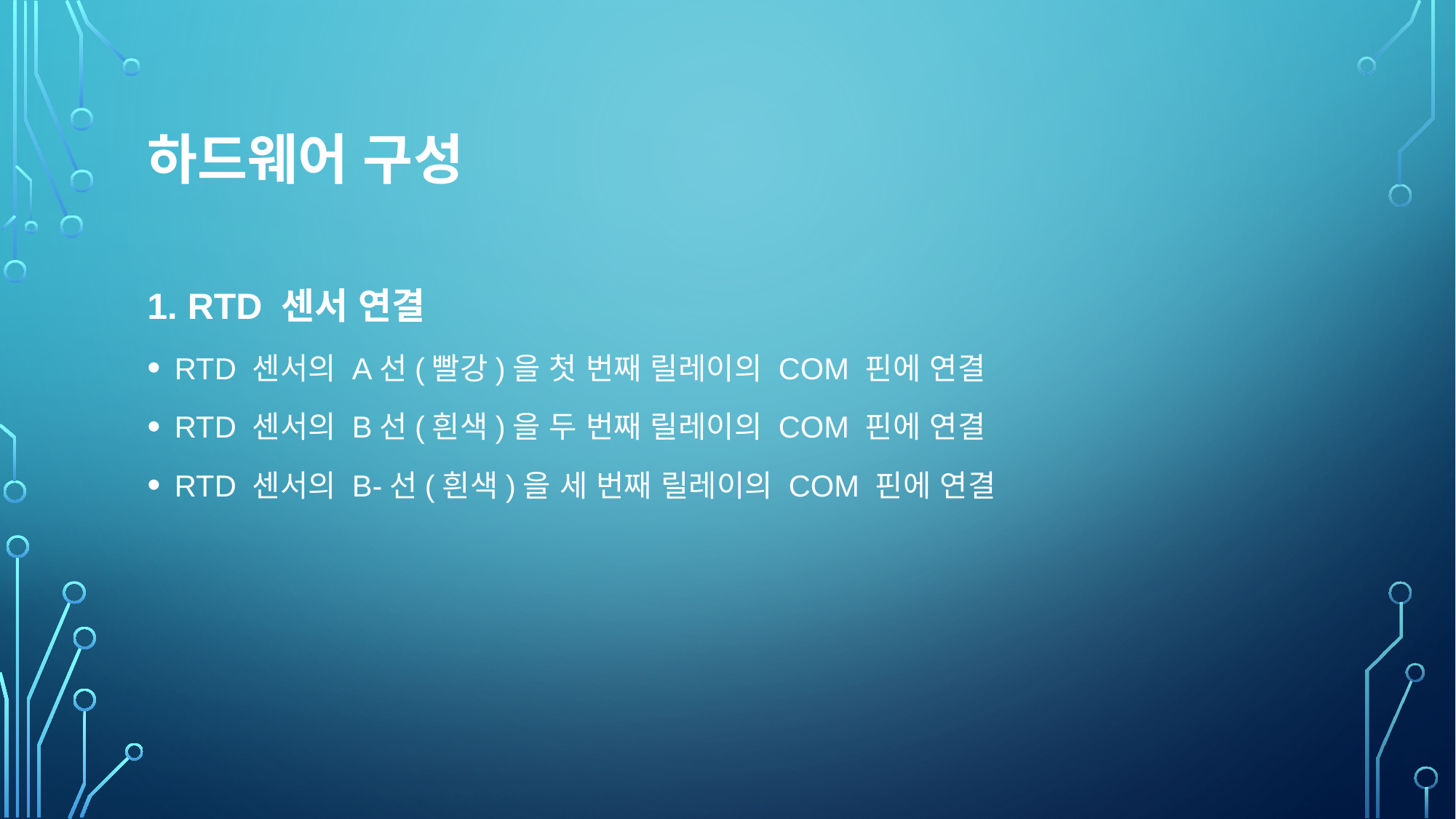

# 하드웨어 구성
1. RTD 센서 연결
RTD 센서의 A선(빨강)을 첫 번째 릴레이의 COM 핀에 연결
RTD 센서의 B선(흰색)을 두 번째 릴레이의 COM 핀에 연결
RTD 센서의 B-선(흰색)을 세 번째 릴레이의 COM 핀에 연결